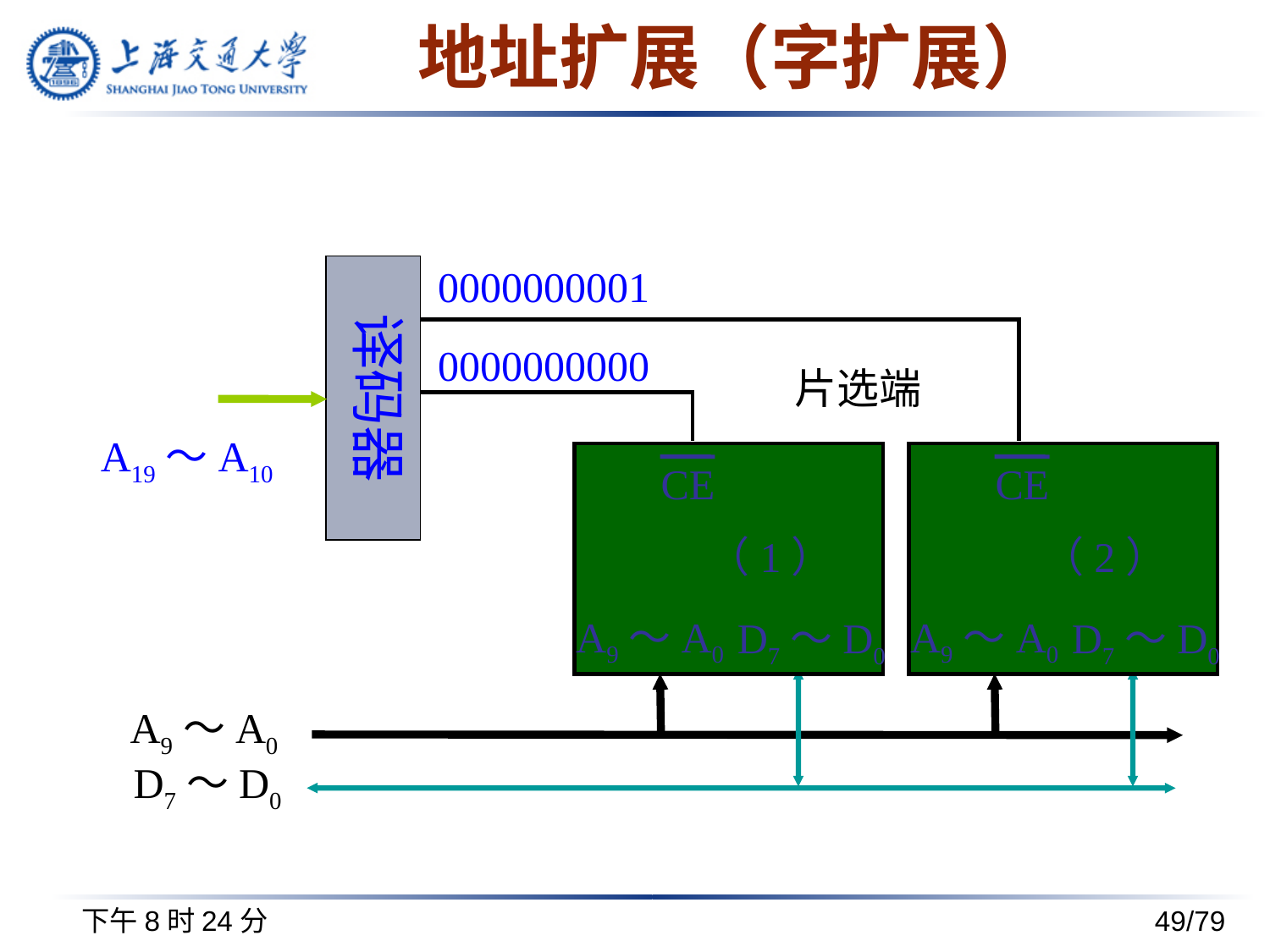

# 地址扩展（字扩展）
译码器
0000000001

0000000000
片选端

A19～A10

CE

（1）
A9～A0
D7～D0

CE

（2）
A9～A0
D7～D0

A9～A0

D7～D0

下午8时24分
49/79